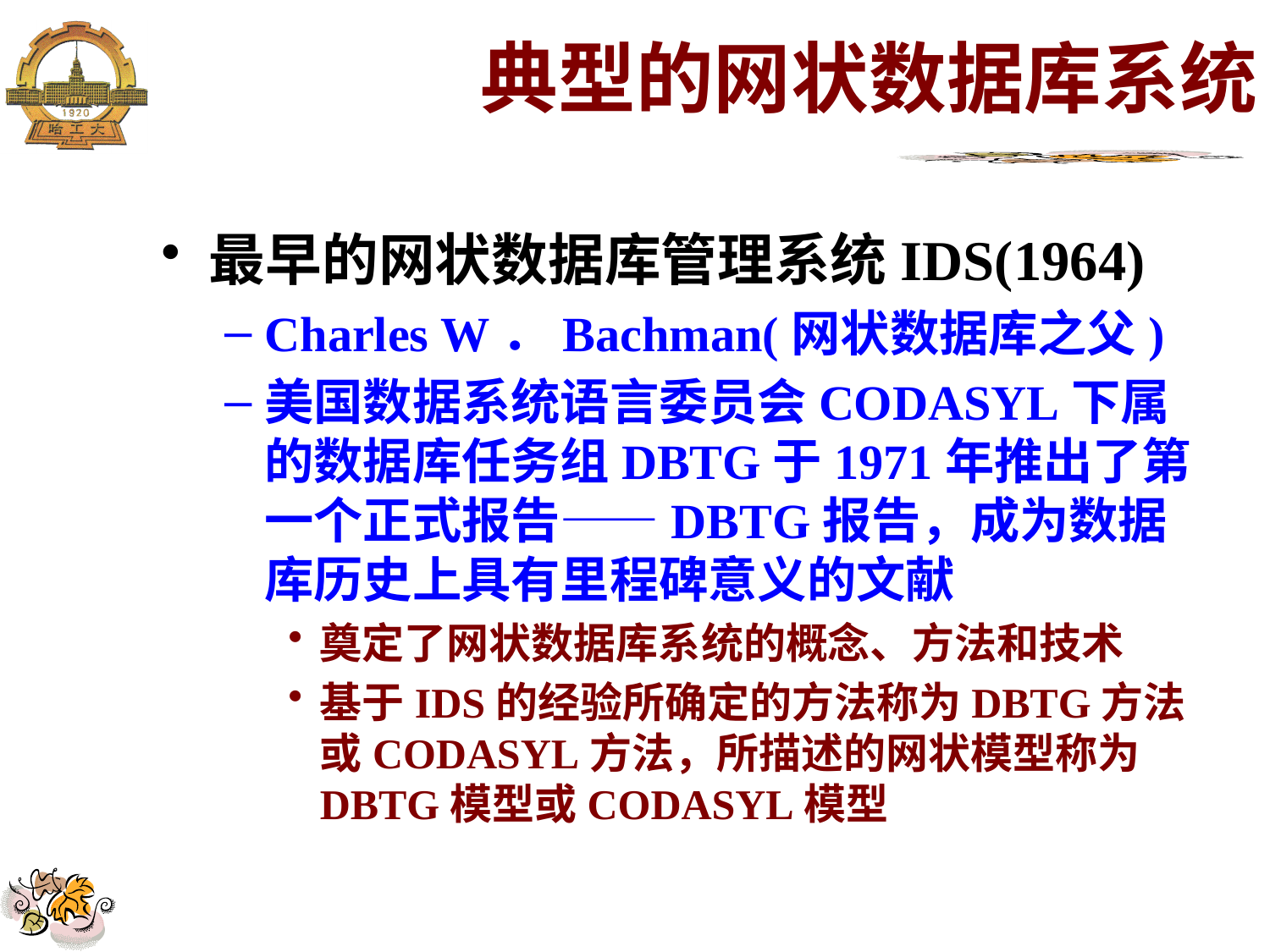

典型的网状数据库系统
最早的网状数据库管理系统IDS(1964)
Charles W．Bachman(网状数据库之父)
美国数据系统语言委员会CODASYL下属的数据库任务组DBTG于1971年推出了第一个正式报告——DBTG报告，成为数据库历史上具有里程碑意义的文献
奠定了网状数据库系统的概念、方法和技术
基于IDS的经验所确定的方法称为DBTG方法或CODASYL方法，所描述的网状模型称为DBTG模型或CODASYL模型